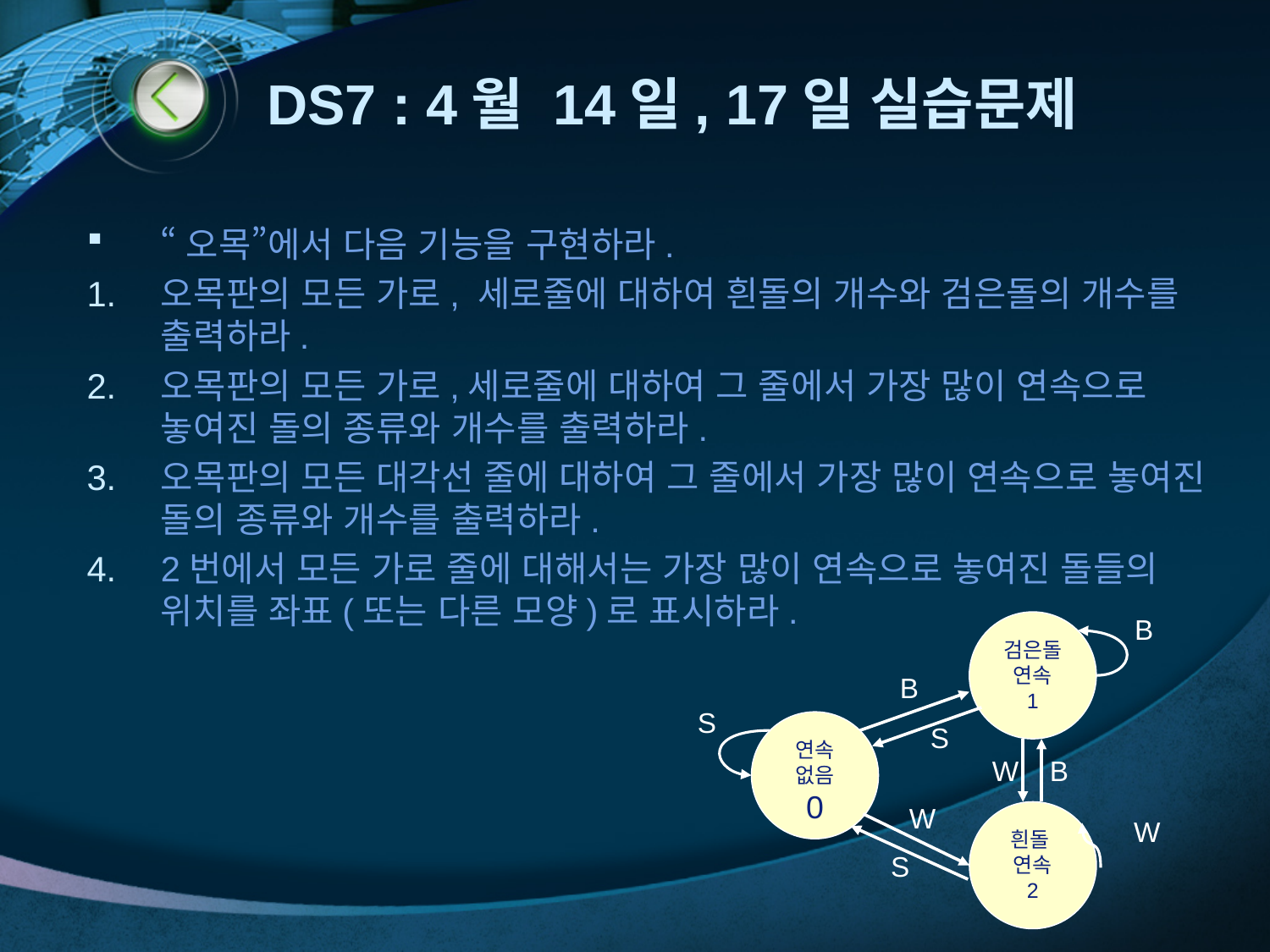

# DS7 : 4월 14일, 17일 실습문제
“오목”에서 다음 기능을 구현하라.
오목판의 모든 가로, 세로줄에 대하여 흰돌의 개수와 검은돌의 개수를 출력하라.
오목판의 모든 가로,세로줄에 대하여 그 줄에서 가장 많이 연속으로 놓여진 돌의 종류와 개수를 출력하라.
오목판의 모든 대각선 줄에 대하여 그 줄에서 가장 많이 연속으로 놓여진 돌의 종류와 개수를 출력하라.
2번에서 모든 가로 줄에 대해서는 가장 많이 연속으로 놓여진 돌들의 위치를 좌표(또는 다른 모양)로 표시하라.

B
검은돌 연속
1
B
S
연속
없음
0
S
W
B
W
흰돌
연속
2
W
S